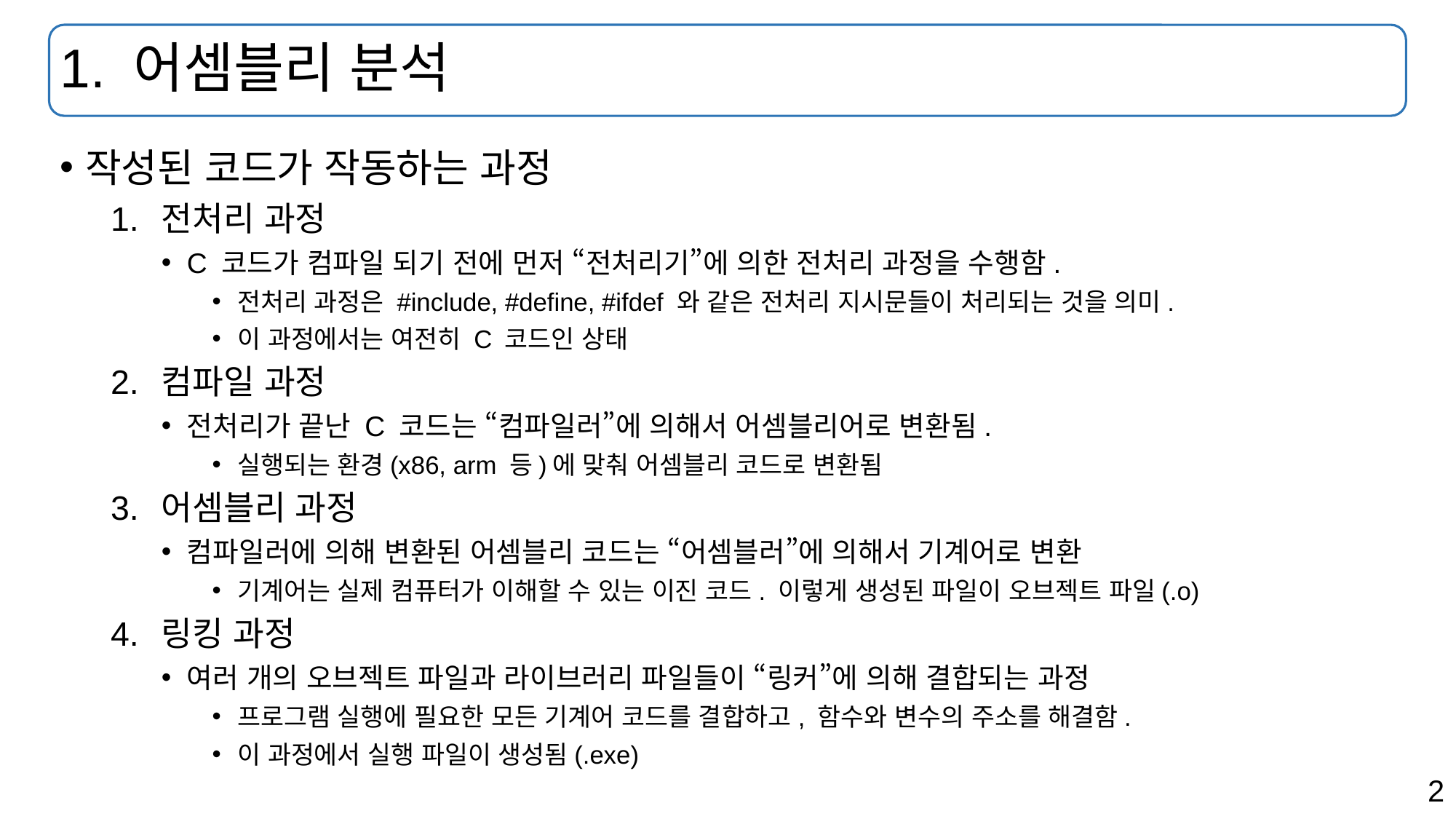

# 1. 어셈블리 분석
작성된 코드가 작동하는 과정
전처리 과정
C 코드가 컴파일 되기 전에 먼저 “전처리기”에 의한 전처리 과정을 수행함.
전처리 과정은 #include, #define, #ifdef 와 같은 전처리 지시문들이 처리되는 것을 의미.
이 과정에서는 여전히 C 코드인 상태
컴파일 과정
전처리가 끝난 C 코드는 “컴파일러”에 의해서 어셈블리어로 변환됨.
실행되는 환경(x86, arm 등)에 맞춰 어셈블리 코드로 변환됨
어셈블리 과정
컴파일러에 의해 변환된 어셈블리 코드는 “어셈블러”에 의해서 기계어로 변환
기계어는 실제 컴퓨터가 이해할 수 있는 이진 코드. 이렇게 생성된 파일이 오브젝트 파일(.o)
링킹 과정
여러 개의 오브젝트 파일과 라이브러리 파일들이 “링커”에 의해 결합되는 과정
프로그램 실행에 필요한 모든 기계어 코드를 결합하고, 함수와 변수의 주소를 해결함.
이 과정에서 실행 파일이 생성됨(.exe)